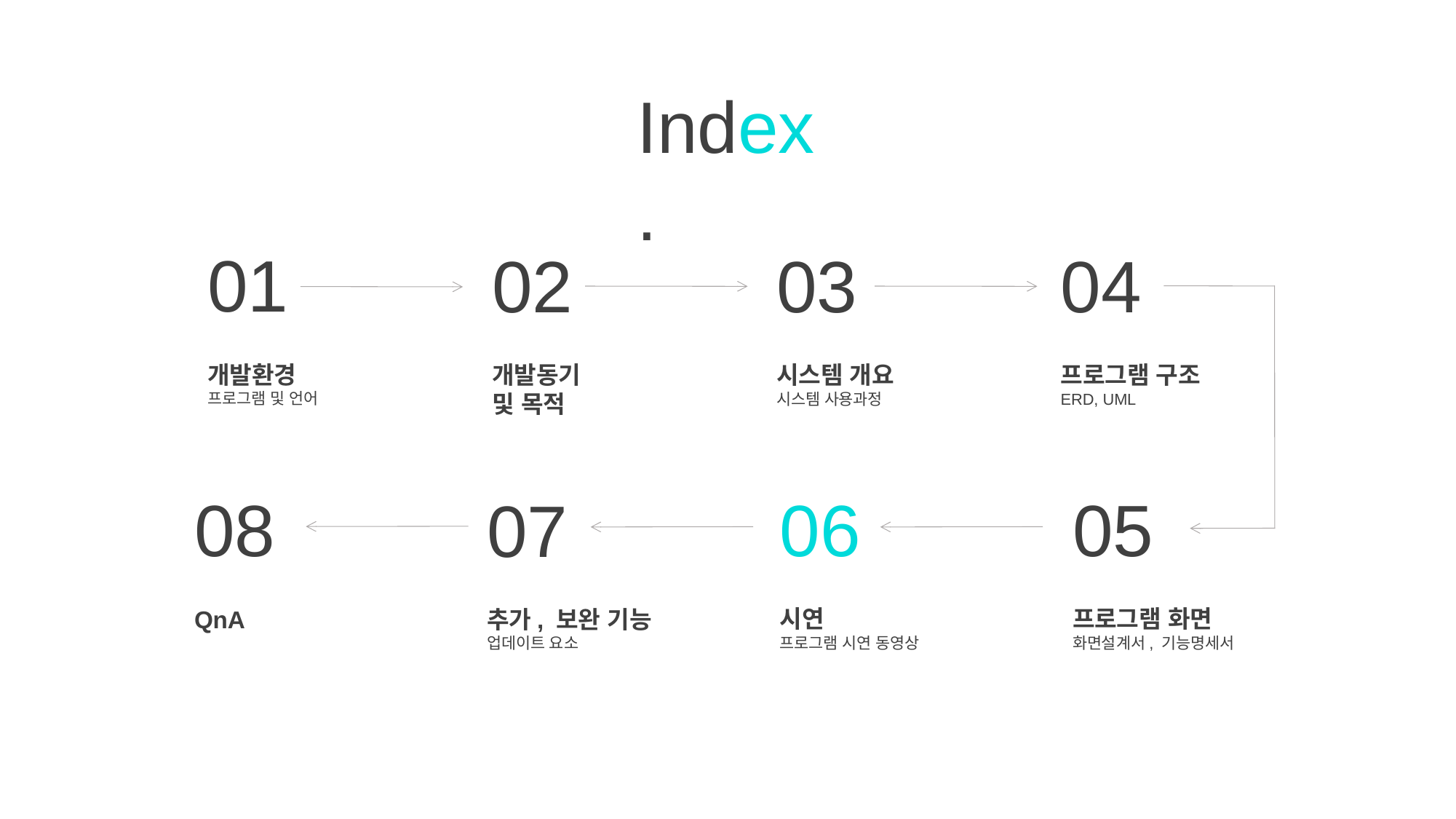

Index.
01

개발환경
프로그램 및 언어
02

개발동기
및 목적

04

프로그램 구조
ERD, UML
03

시스템 개요
시스템 사용과정
05

프로그램 화면
화면설계서, 기능명세서
06

시연
프로그램 시연 동영상
08

QnA
07

추가, 보완 기능
업데이트 요소